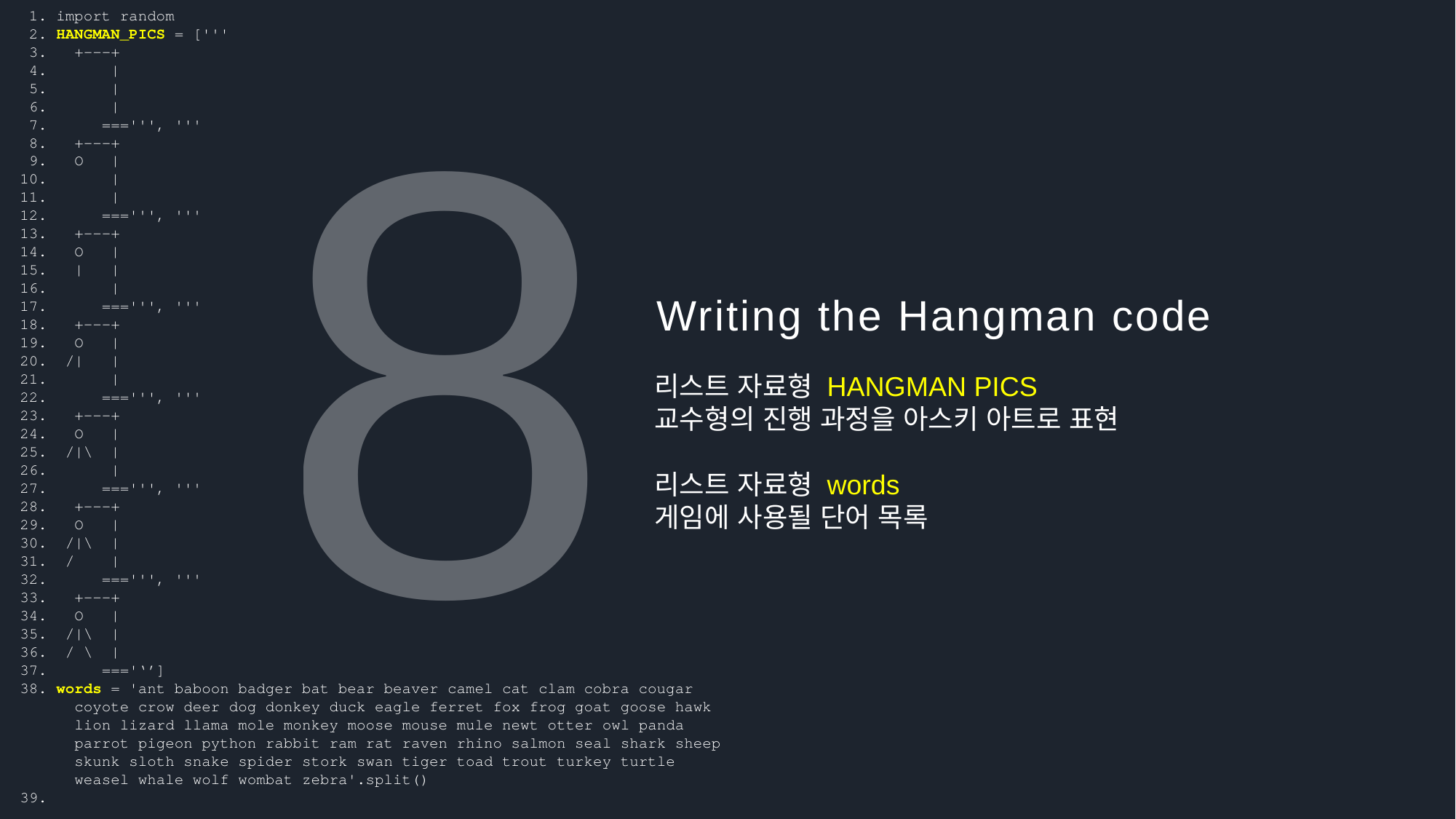

1. import random
  2. HANGMAN_PICS = ['''
  3.   +---+
  4.       |
  5.       |
  6.       |
  7.      ===''', '''
  8.   +---+
  9.   O   |
 10.       |
 11.       |
 12.      ===''', '''
 13.   +---+
 14.   O   |
 15.   |   |
 16.       |
 17.      ===''', '''
 18.   +---+
 19.   O   |
 20.  /|   |
 21.       |
 22.      ===''', '''
 23.   +---+
 24.   O   |
 25.  /|\  |
 26.       |
 27.      ===''', '''
 28.   +---+
 29.   O   |
 30.  /|\  |
 31.  /    |
 32.      ===''', '''
 33.   +---+
 34.   O   |
 35.  /|\  |
 36.  / \  |
 37.      ==='‘’]
 38. words = 'ant baboon badger bat bear beaver camel cat clam cobra cougar
       coyote crow deer dog donkey duck eagle ferret fox frog goat goose hawk
       lion lizard llama mole monkey moose mouse mule newt otter owl panda
       parrot pigeon python rabbit ram rat raven rhino salmon seal shark sheep
       skunk sloth snake spider stork swan tiger toad trout turkey turtle
       weasel whale wolf wombat zebra'.split()
 39.
 8
# Writing the Hangman code
리스트 자료형 HANGMAN PICS
교수형의 진행 과정을 아스키 아트로 표현

리스트 자료형 words
게임에 사용될 단어 목록